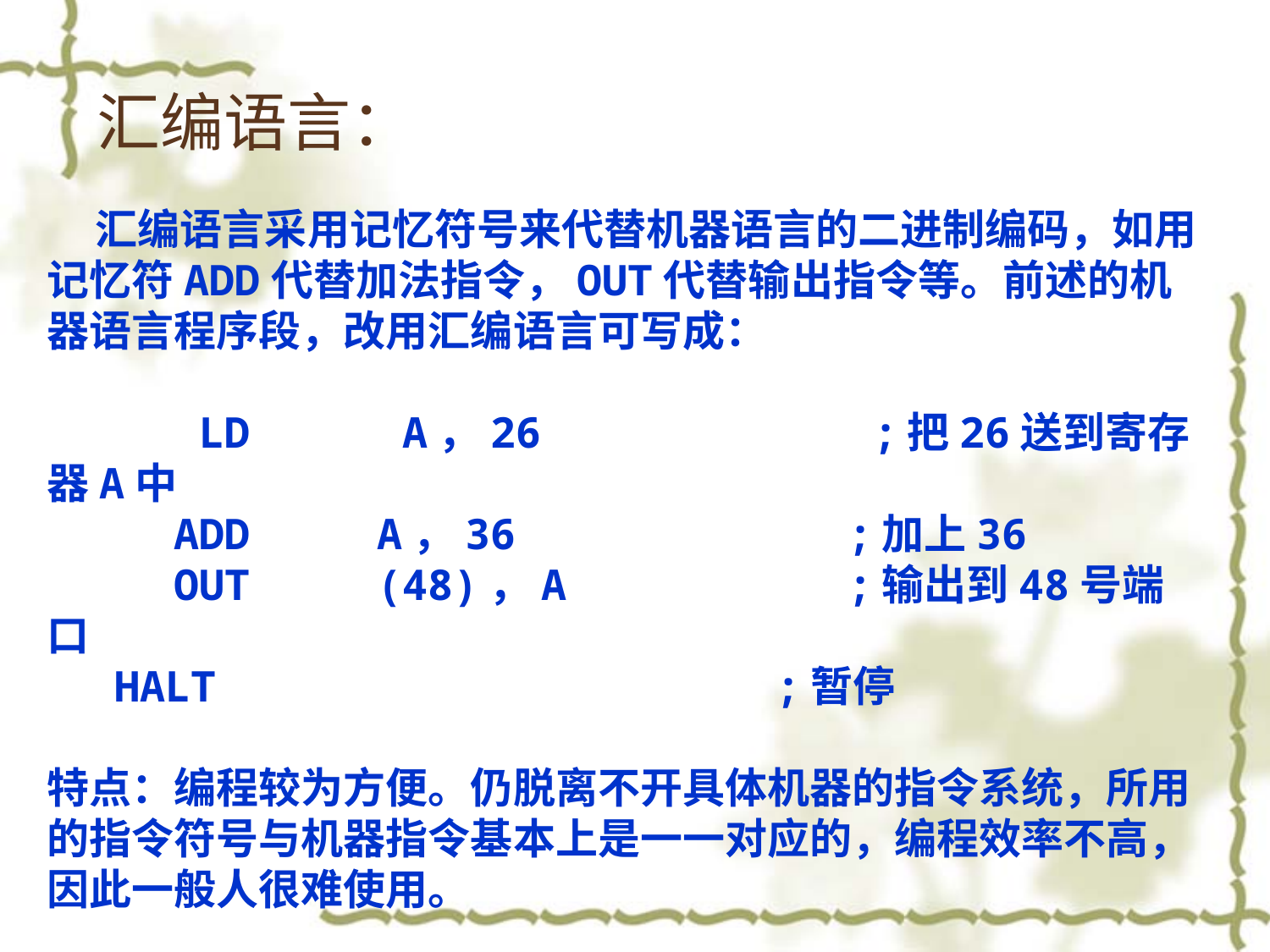

汇编语言：

    汇编语言采用记忆符号来代替机器语言的二进制编码，如用记忆符ADD代替加法指令，OUT代替输出指令等。前述的机器语言程序段，改用汇编语言可写成：
      LD      A，26             ;把26送到寄存器A中
	ADD     A，36             ;加上36
	OUT     (48)，A           ;输出到48号端口
      HALT                      ;暂停

特点：编程较为方便。仍脱离不开具体机器的指令系统，所用的指令符号与机器指令基本上是一一对应的，编程效率不高，因此一般人很难使用。